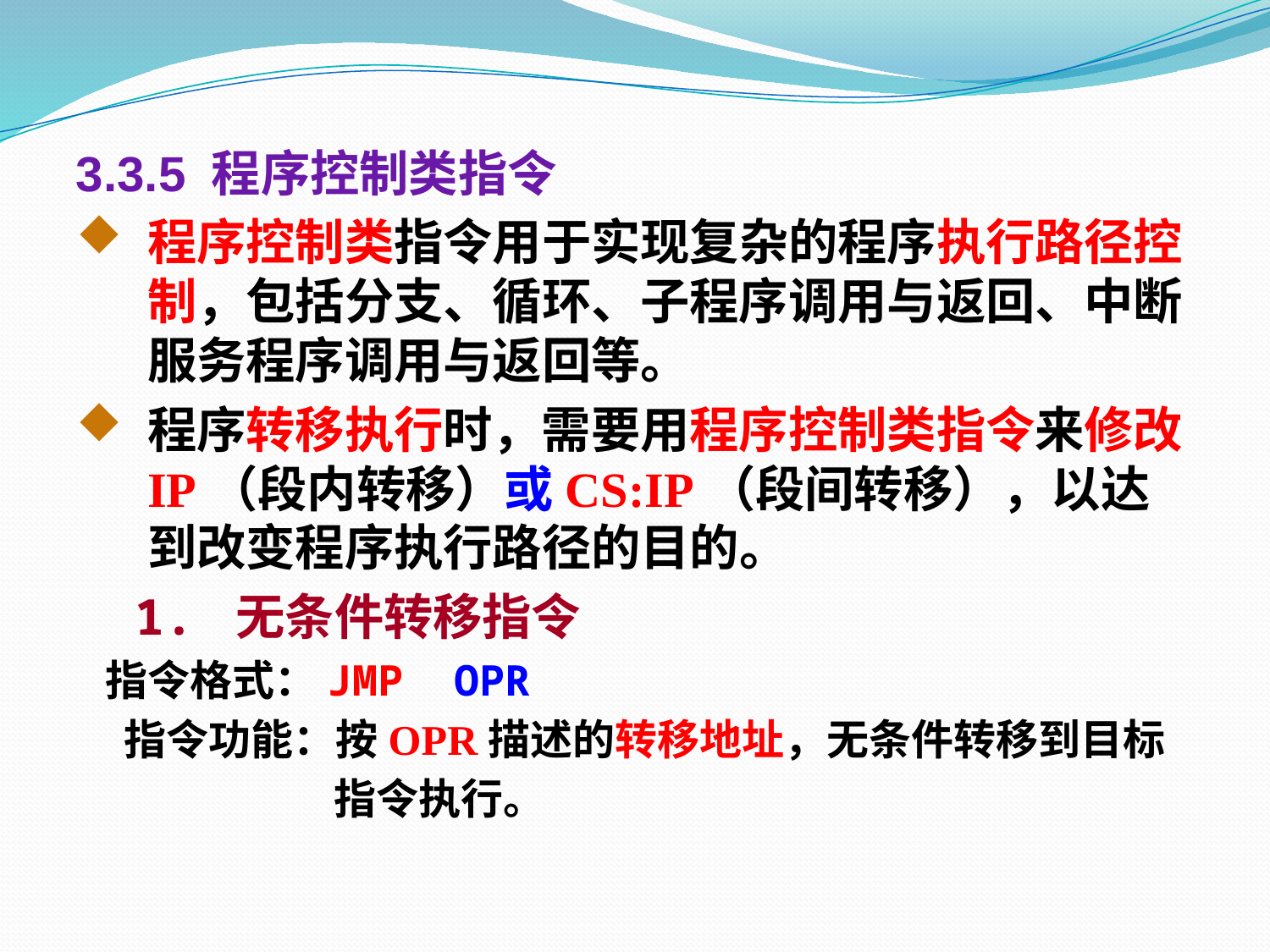

3.3.5 程序控制类指令
程序控制类指令用于实现复杂的程序执行路径控制，包括分支、循环、子程序调用与返回、中断服务程序调用与返回等。
程序转移执行时，需要用程序控制类指令来修改IP（段内转移）或CS:IP（段间转移），以达到改变程序执行路径的目的。
  1. 无条件转移指令
  指令格式：JMP  OPR
    指令功能：按OPR描述的转移地址，无条件转移到目标
                          指令执行。